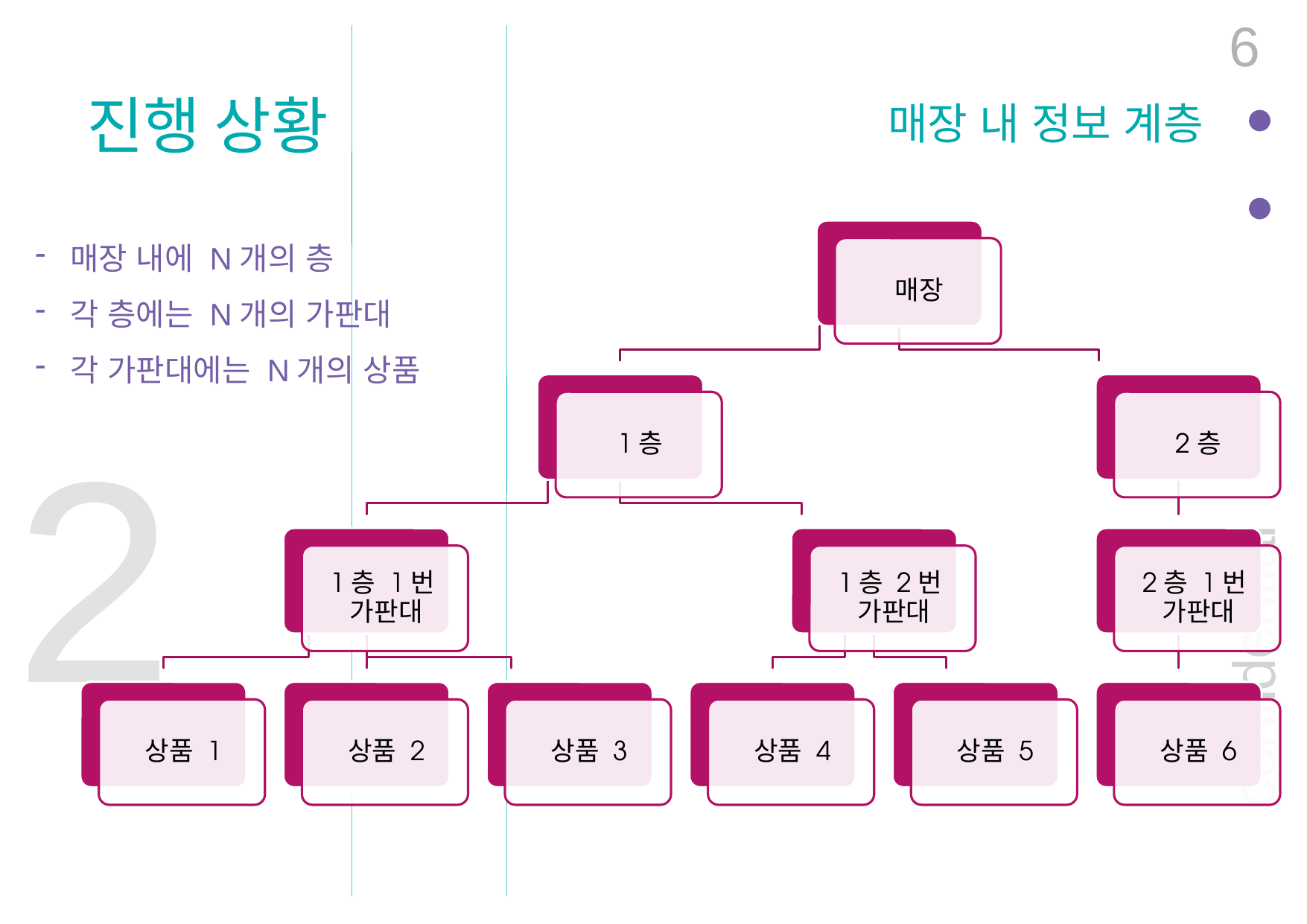

6

진행 상황

매장 내 정보 계층
매장 내에 N개의 층
각 층에는 N개의 가판대
각 가판대에는 N개의 상품
매장
1층
1층 1번
가판대
상품 1
상품 2
상품 3
1층 2번
가판대
상품 4
상품 5
2층
2층 1번
가판대
상품 6

2
confidential